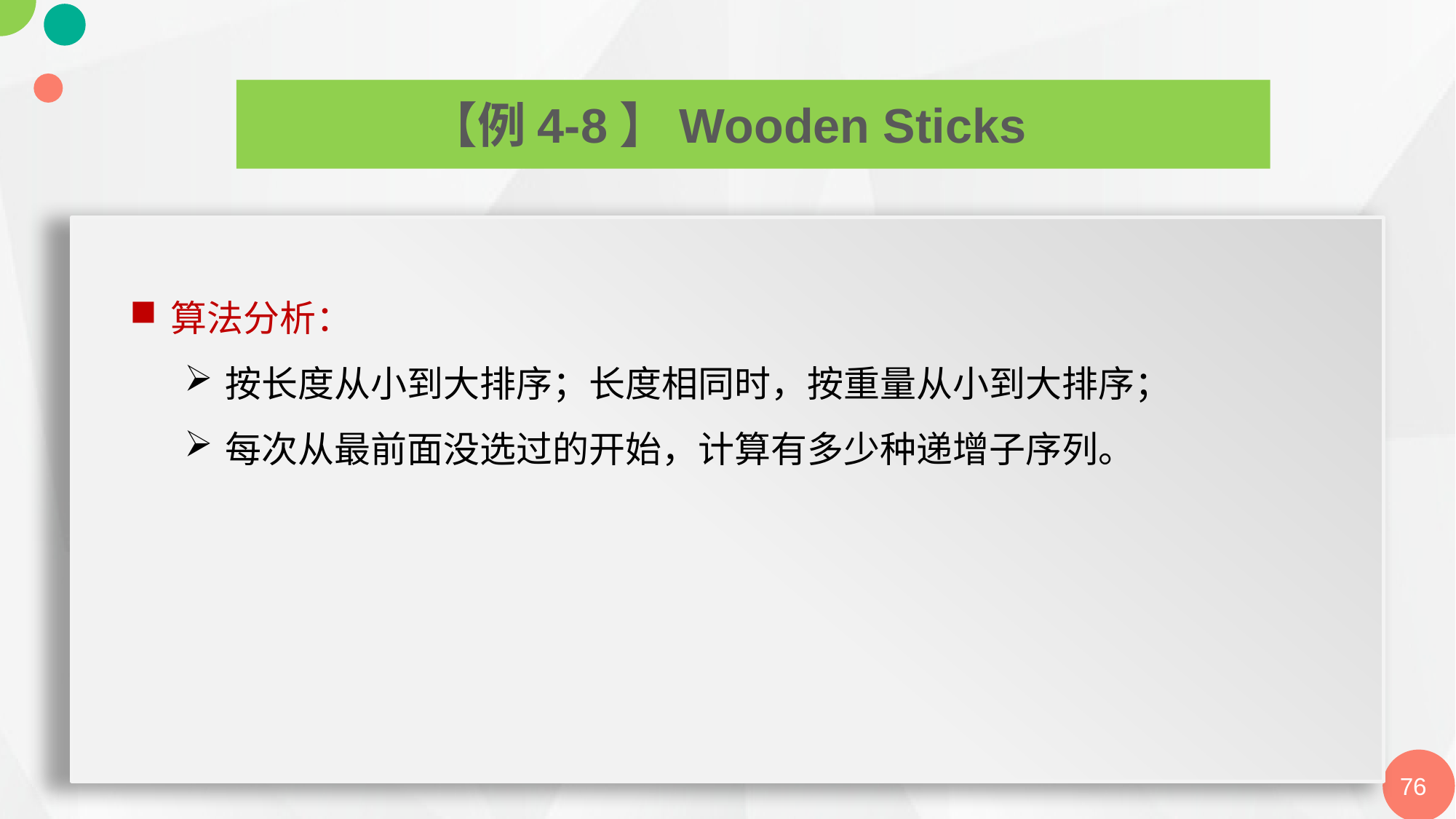

【例4-8】Wooden Sticks
算法分析：
按长度从小到大排序；长度相同时，按重量从小到大排序；
每次从最前面没选过的开始，计算有多少种递增子序列。